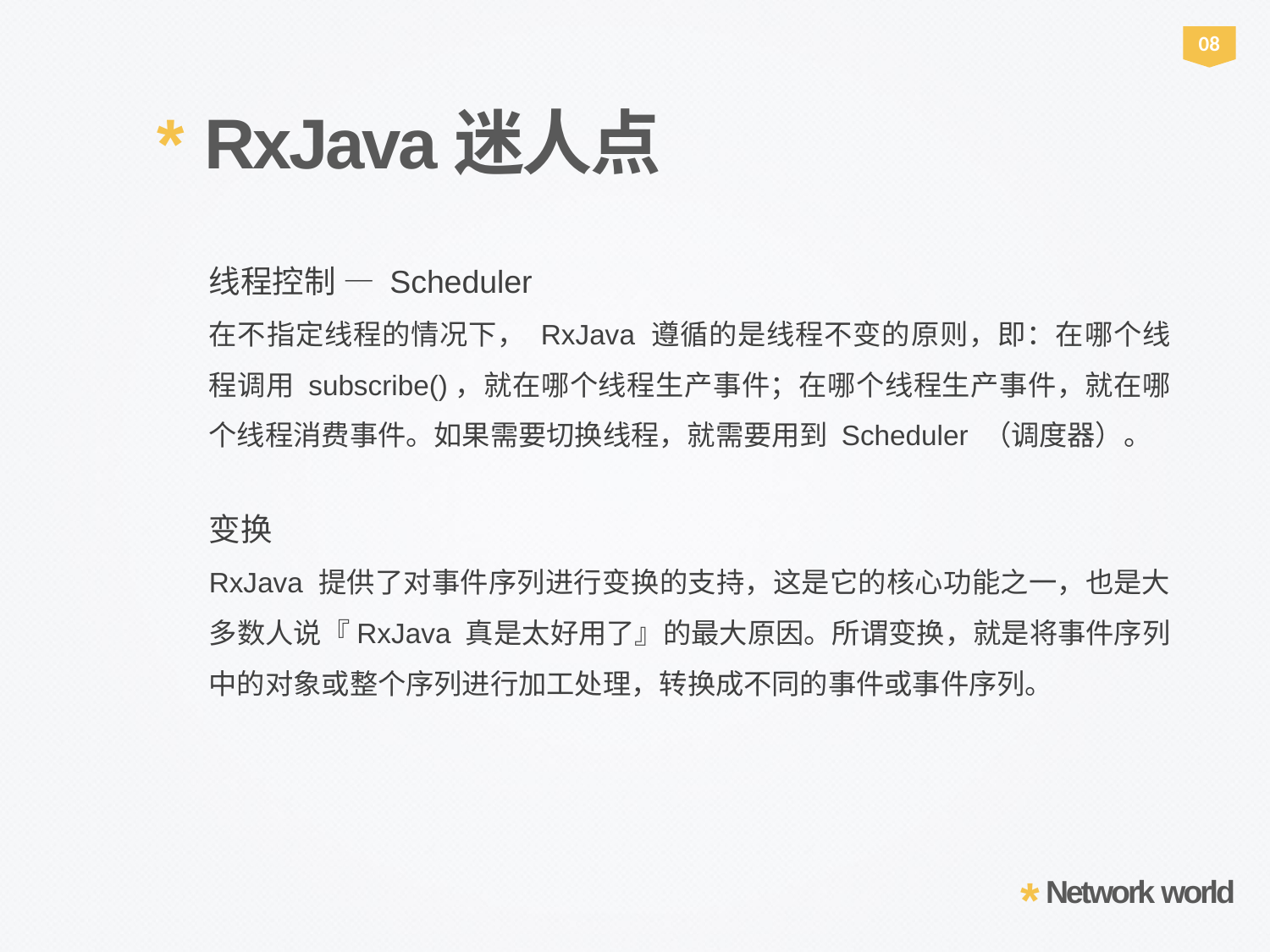

08
* RxJava迷人点
线程控制 — Scheduler
在不指定线程的情况下， RxJava 遵循的是线程不变的原则，即：在哪个线程调用 subscribe()，就在哪个线程生产事件；在哪个线程生产事件，就在哪个线程消费事件。如果需要切换线程，就需要用到 Scheduler （调度器）。

变换
RxJava 提供了对事件序列进行变换的支持，这是它的核心功能之一，也是大多数人说『RxJava 真是太好用了』的最大原因。所谓变换，就是将事件序列中的对象或整个序列进行加工处理，转换成不同的事件或事件序列。